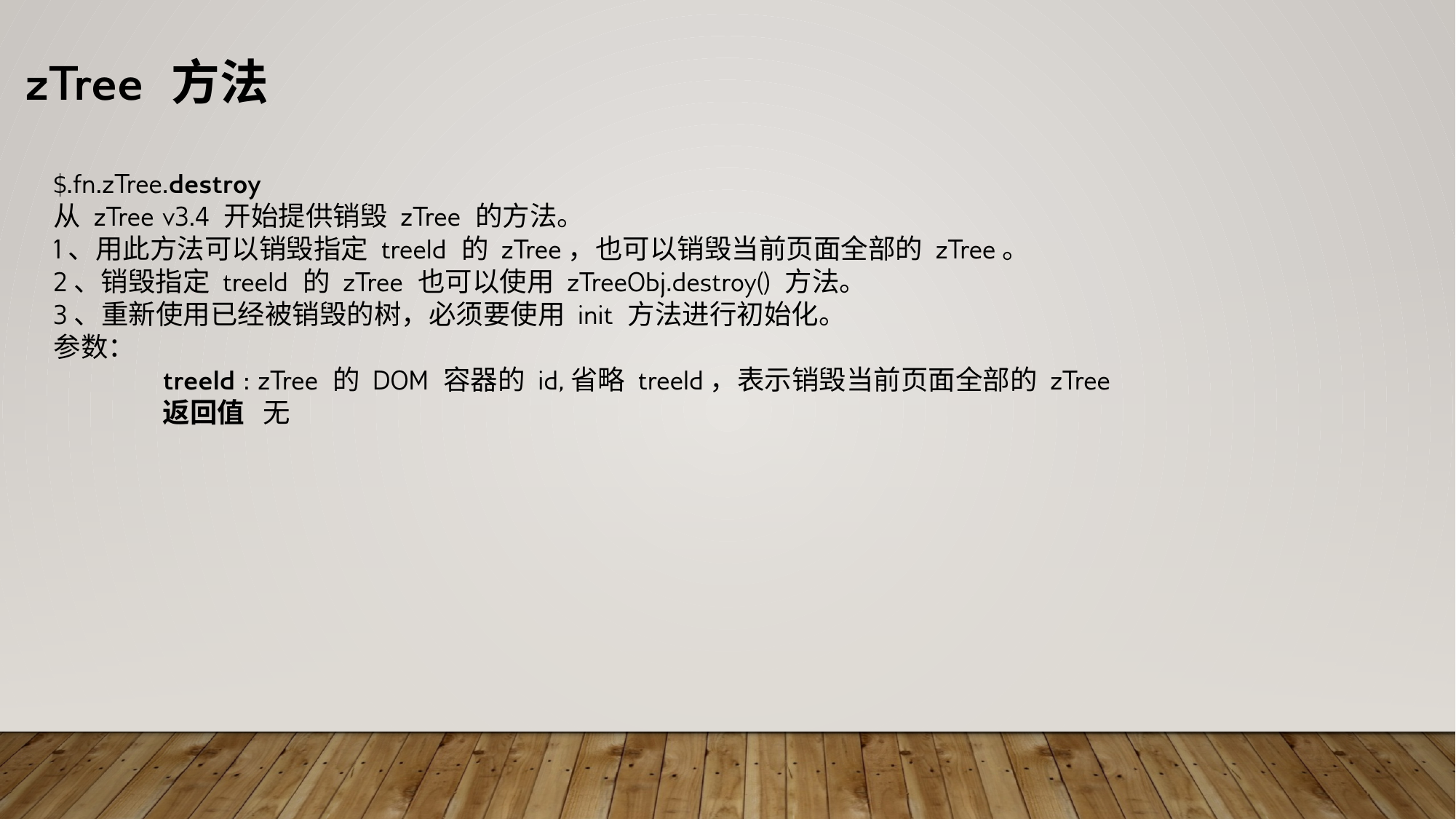

zTree 方法
$.fn.zTree.destroy
从 zTree v3.4 开始提供销毁 zTree 的方法。
1、用此方法可以销毁指定 treeId 的 zTree，也可以销毁当前页面全部的 zTree。
2、销毁指定 treeId 的 zTree 也可以使用 zTreeObj.destroy() 方法。
3、重新使用已经被销毁的树，必须要使用 init 方法进行初始化。
参数：
	treeId : zTree 的 DOM 容器的 id,省略 treeId，表示销毁当前页面全部的 zTree
	返回值   无